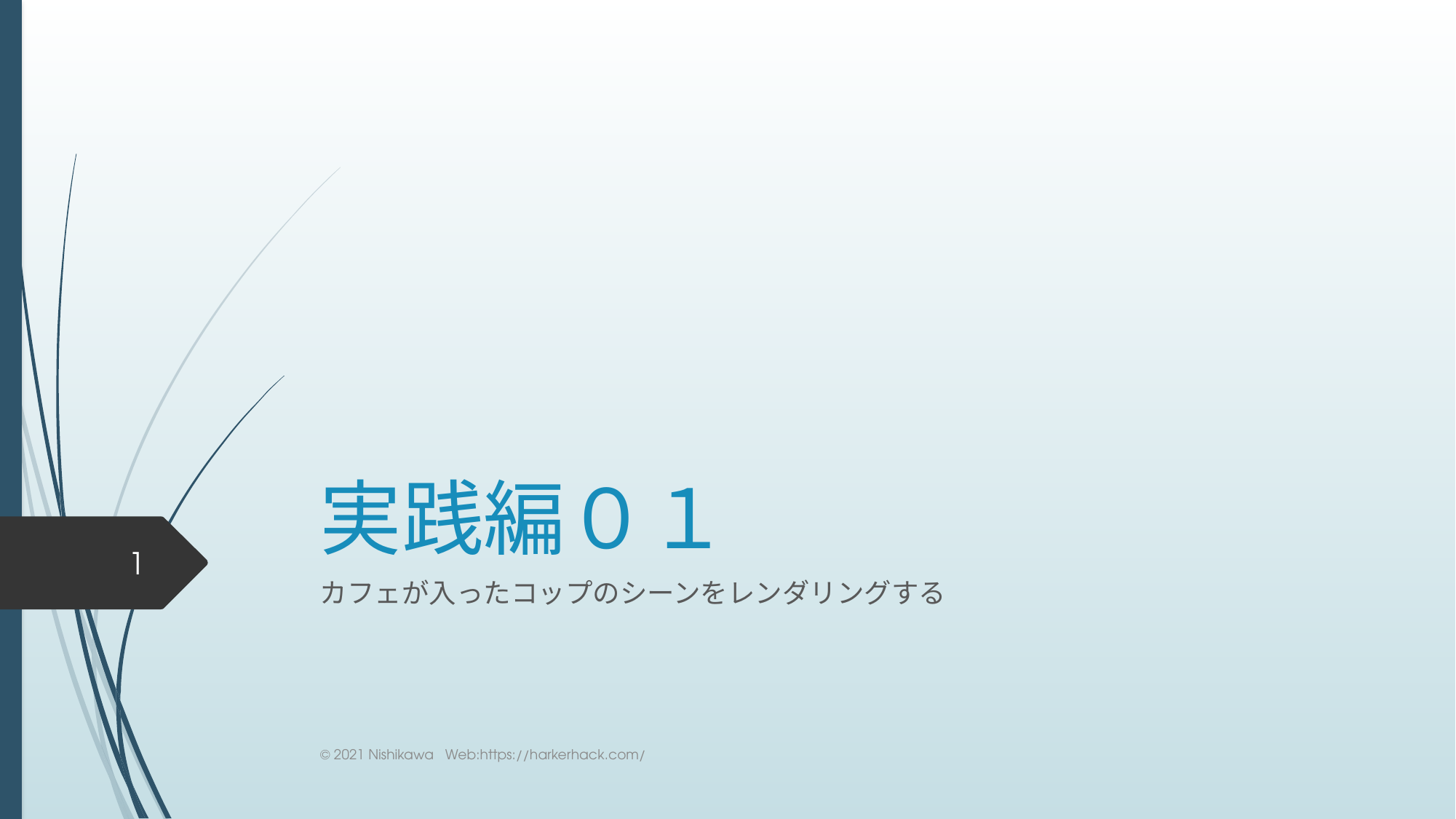

# 実践編０１
1
カフェが入ったコップのシーンをレンダリングする
© 2021 Nishikawa   Web:https://harkerhack.com/